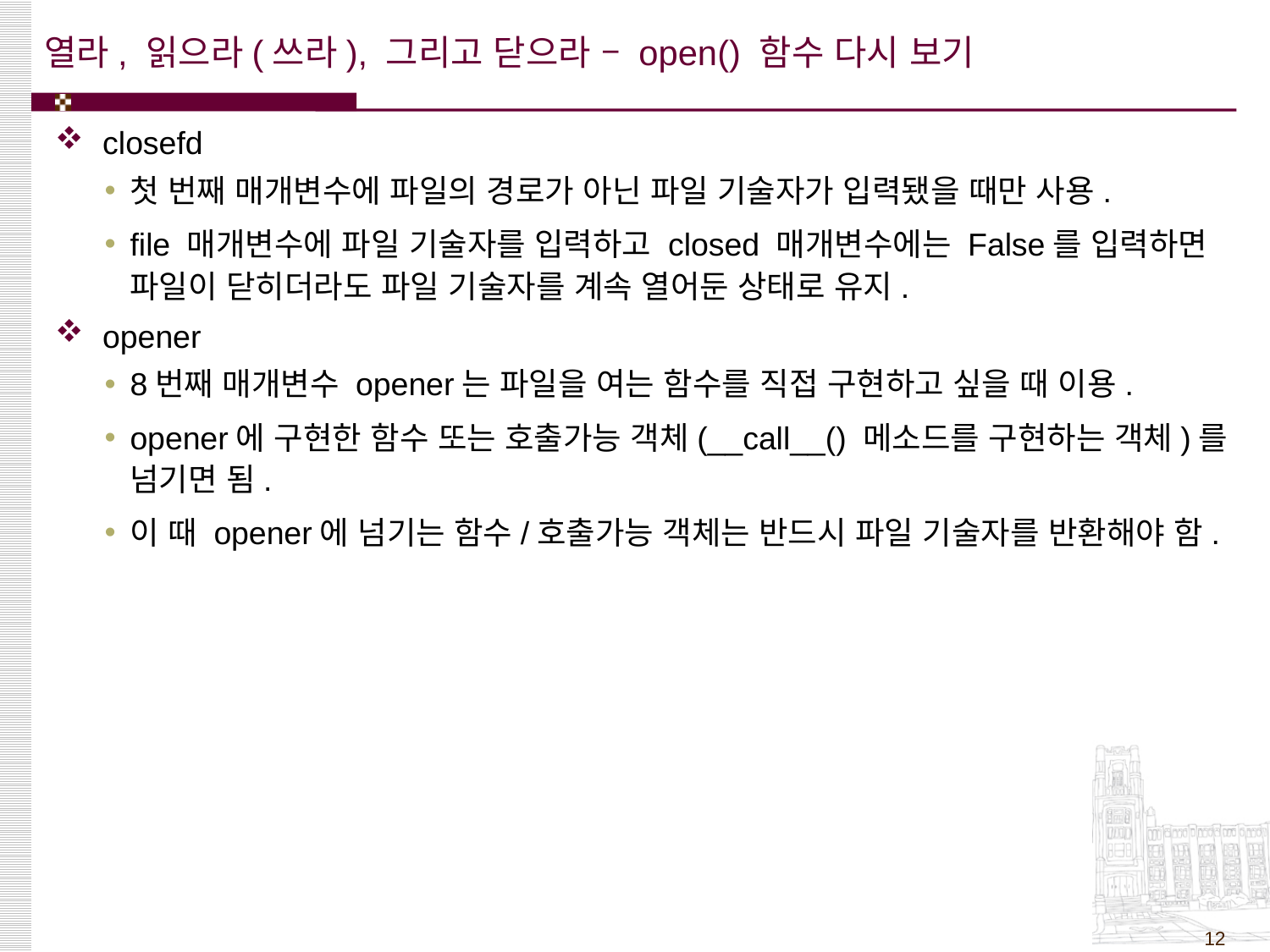

# 열라, 읽으라(쓰라), 그리고 닫으라 – open() 함수 다시 보기
closefd
첫 번째 매개변수에 파일의 경로가 아닌 파일 기술자가 입력됐을 때만 사용.
file 매개변수에 파일 기술자를 입력하고 closed 매개변수에는 False를 입력하면 파일이 닫히더라도 파일 기술자를 계속 열어둔 상태로 유지.
opener
8번째 매개변수 opener는 파일을 여는 함수를 직접 구현하고 싶을 때 이용.
opener에 구현한 함수 또는 호출가능 객체(__call__() 메소드를 구현하는 객체)를 넘기면 됨.
이 때 opener에 넘기는 함수/호출가능 객체는 반드시 파일 기술자를 반환해야 함.